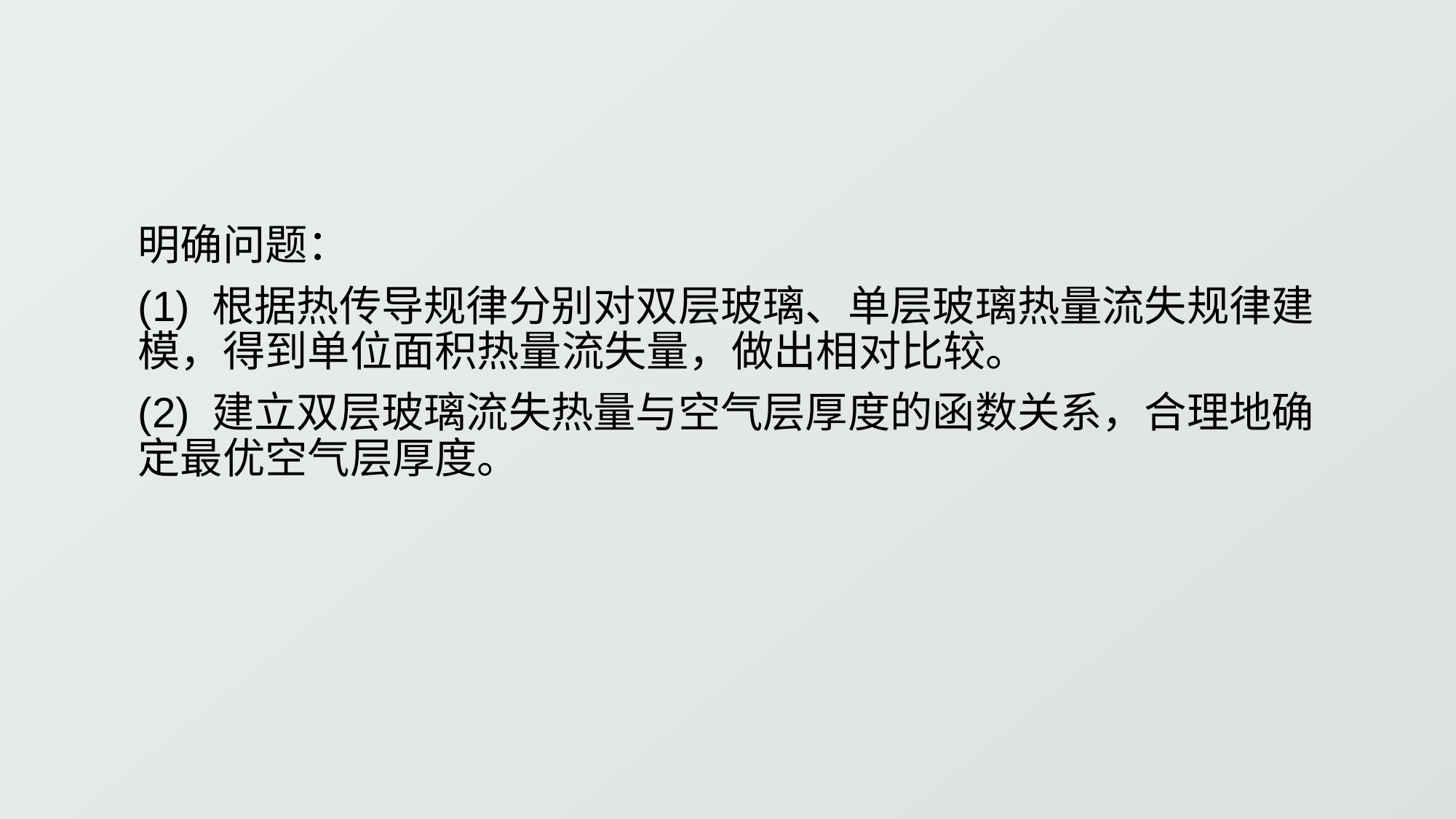

明确问题：
(1) 根据热传导规律分别对双层玻璃、单层玻璃热量流失规律建模，得到单位面积热量流失量，做出相对比较。
(2) 建立双层玻璃流失热量与空气层厚度的函数关系，合理地确定最优空气层厚度。